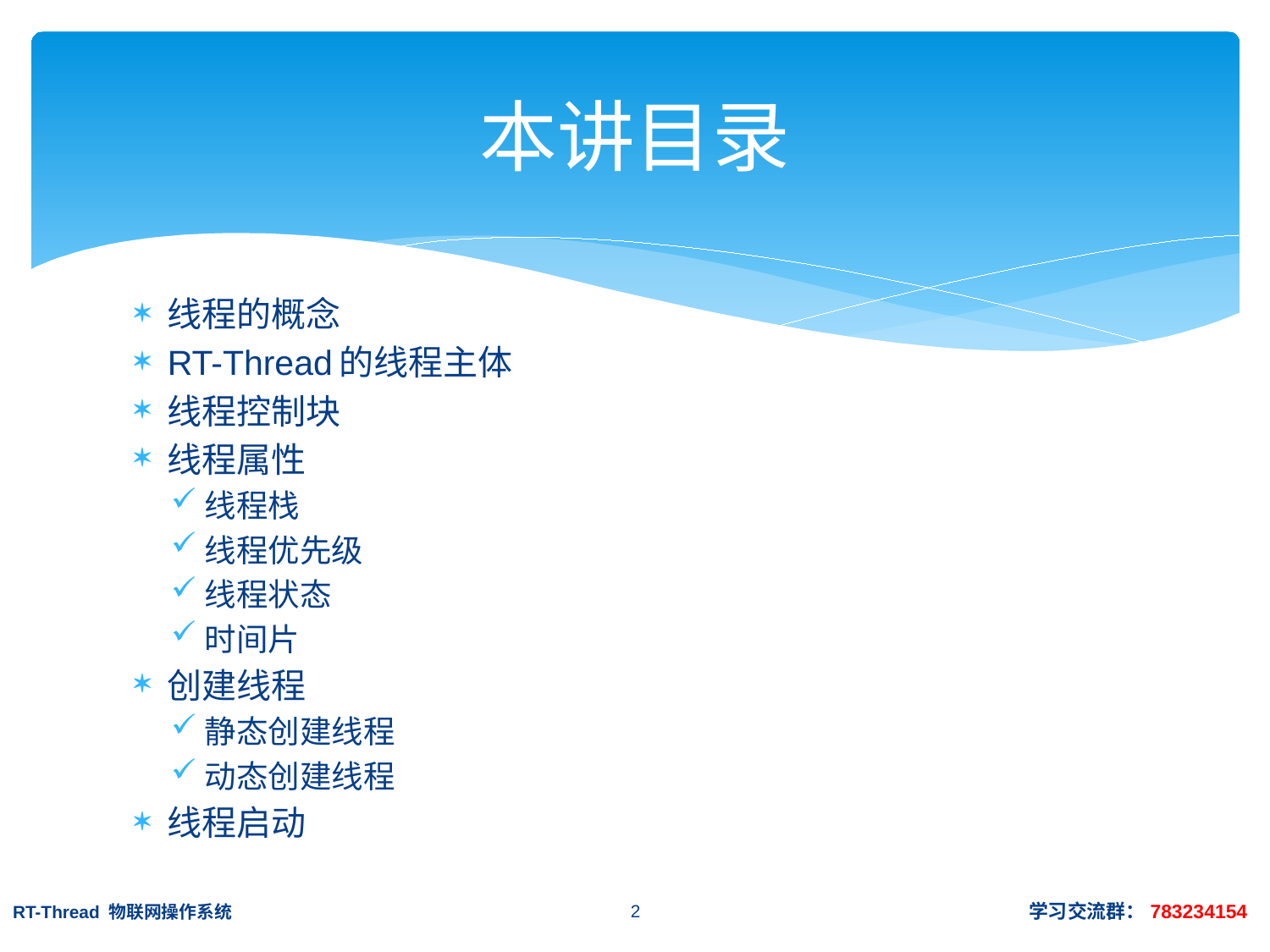

# 本讲目录
线程的概念
RT-Thread的线程主体
线程控制块
线程属性
线程栈
线程优先级
线程状态
时间片
创建线程
静态创建线程
动态创建线程
线程启动
RT-Thread 物联网操作系统							学习交流群：783234154
2